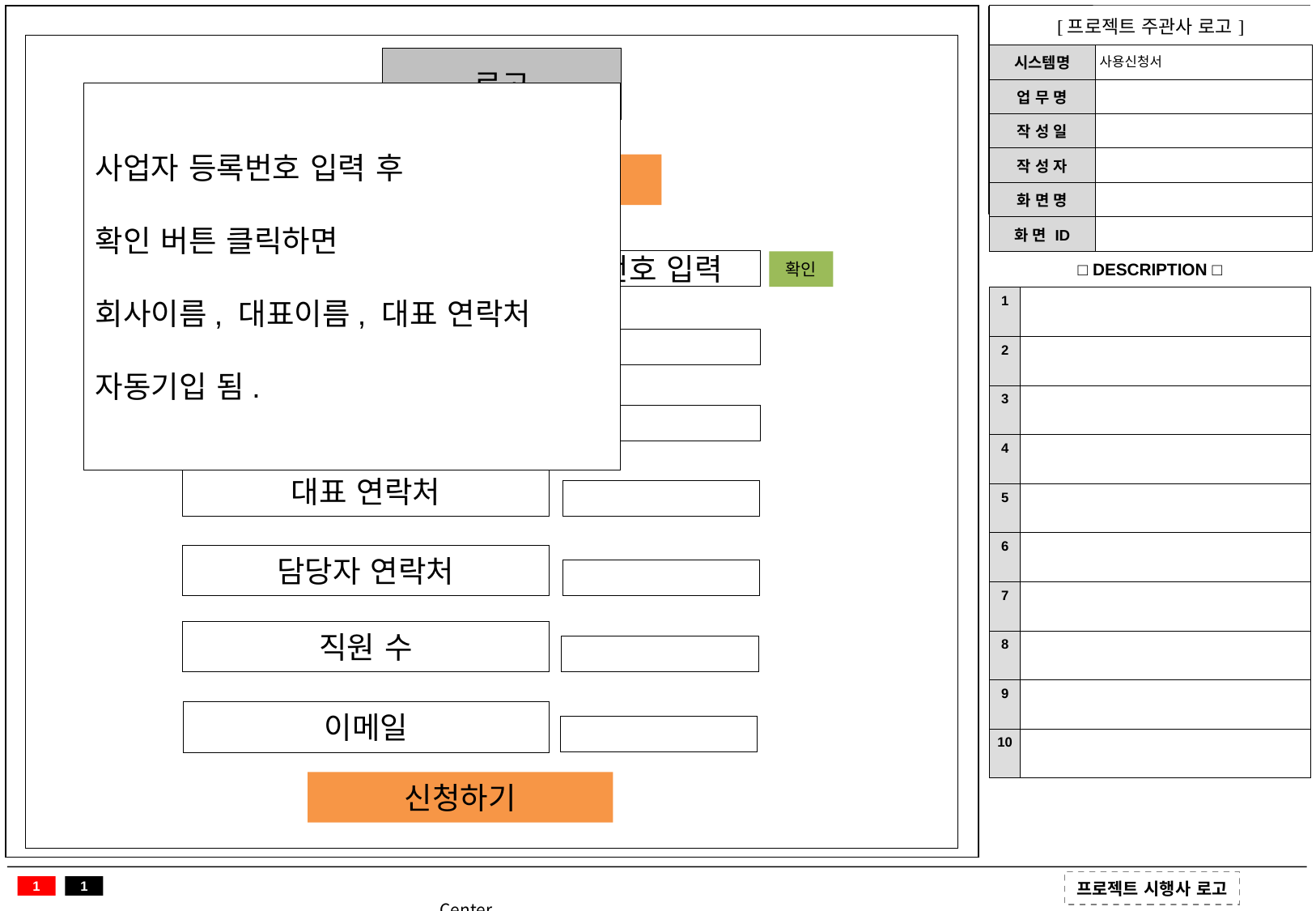

| [프로젝트 주관사 로고] |  |
| --- | --- |
| 시스템명 | 사용신청서 |
| 업 무 명 |  |
| 작 성 일 |  |
| 작 성 자 |  |
| 화 면 명 |  |
| 화 면 ID |  |

로고
사업자 등록번호 입력 후

확인 버튼 클릭하면

회사이름, 대표이름, 대표 연락처

자동기입 됨.
사용 등록 신청
사업자 등록번호
번호 입력
확인
| □ DESCRIPTION □ |  |
| --- | --- |
| 1 |  |
| 2 |  |
| 3 |  |
| 4 |  |
| 5 |  |
| 6 |  |
| 7 |  |
| 8 |  |
| 9 |  |
| 10 |  |
회사 이름

대표 이름

대표 연락처

담당자 연락처

직원 수

이메일

신청하기
1
1
Center